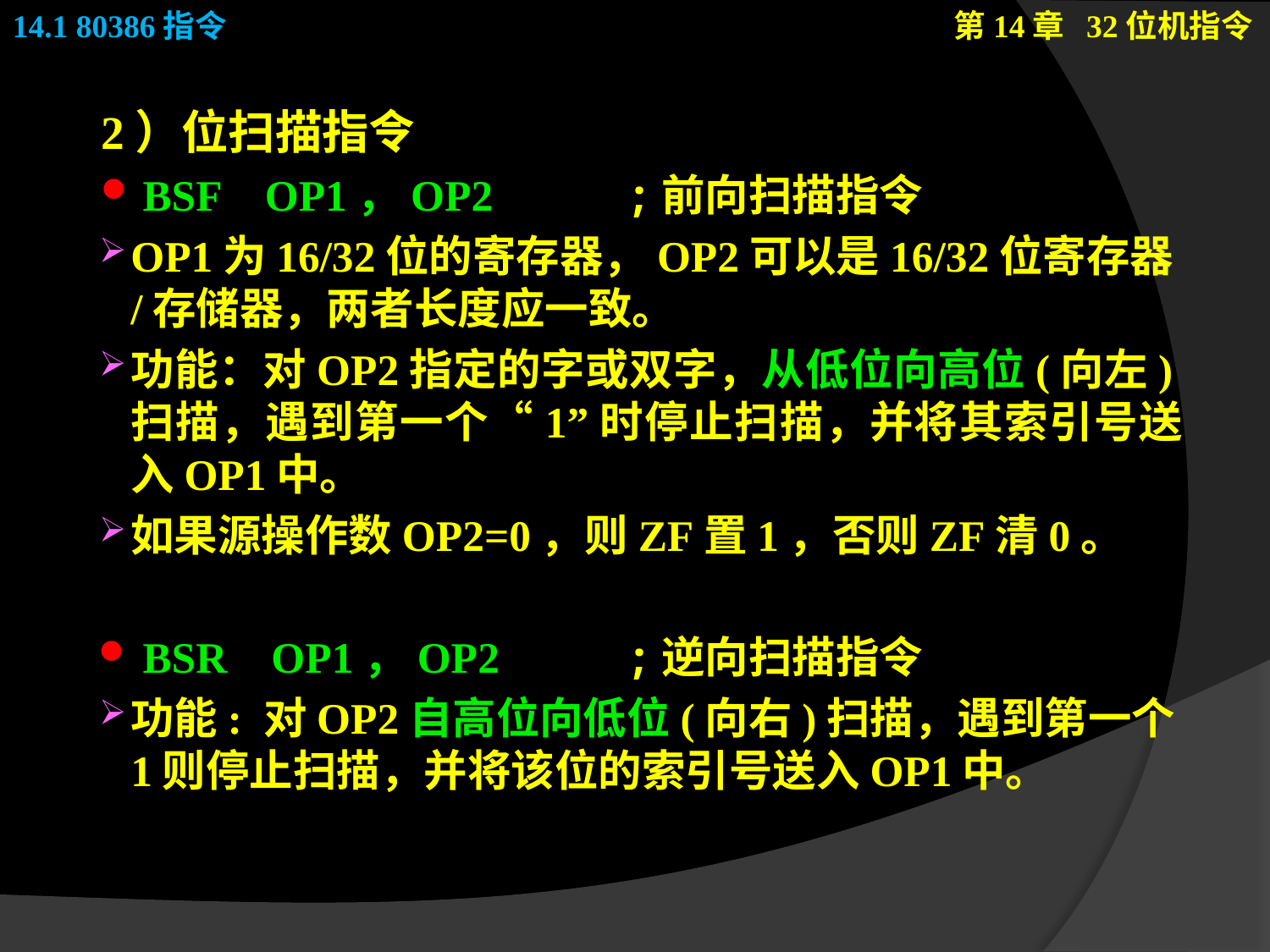

2）位扫描指令
BSF    OP1，OP2   	;前向扫描指令
OP1为16/32位的寄存器，OP2可以是16/32位寄存器/存储器，两者长度应一致。
功能：对OP2指定的字或双字，从低位向高位(向左)扫描，遇到第一个“1”时停止扫描，并将其索引号送入OP1中。
如果源操作数OP2=0，则ZF置1，否则ZF清0。

BSR    OP1，OP2 	;逆向扫描指令
功能: 对OP2自高位向低位(向右)扫描，遇到第一个1则停止扫描，并将该位的索引号送入OP1中。